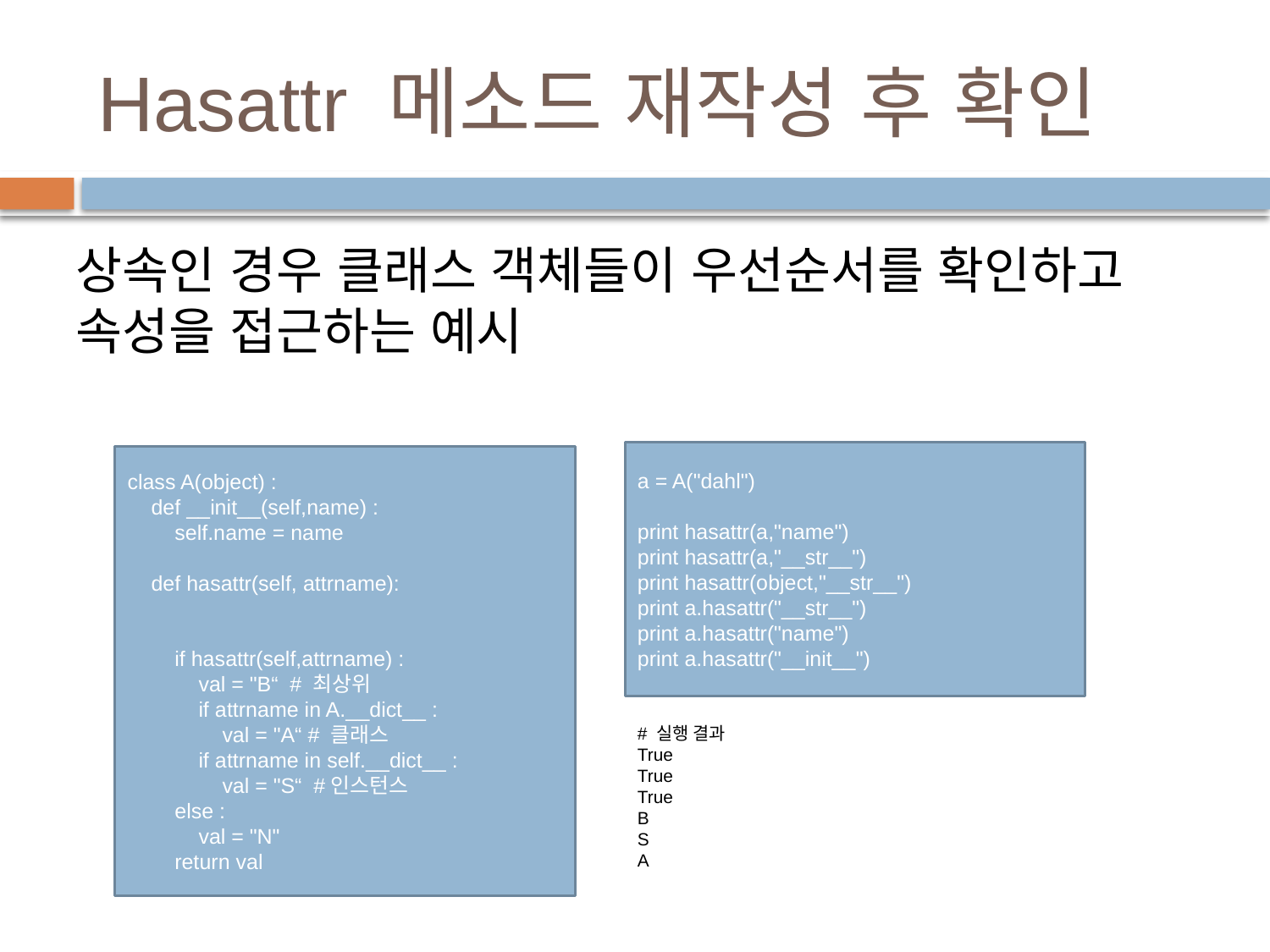

# Hasattr 메소드 재작성 후 확인
상속인 경우 클래스 객체들이 우선순서를 확인하고 속성을 접근하는 예시
a = A("dahl")

print hasattr(a,"name")
print hasattr(a,"__str__")
print hasattr(object,"__str__")
print a.hasattr("__str__")
print a.hasattr("name")
print a.hasattr("__init__")
class A(object) :
    def __init__(self,name) :
        self.name = name

    def hasattr(self, attrname):

        if hasattr(self,attrname) :
            val = "B“  # 최상위
            if attrname in A.__dict__ :
                val = "A“ # 클래스
            if attrname in self.__dict__ :
                val = "S“  #인스턴스
        else :
            val = "N"
        return val
# 실행 결과
True
True
True
B
S
A